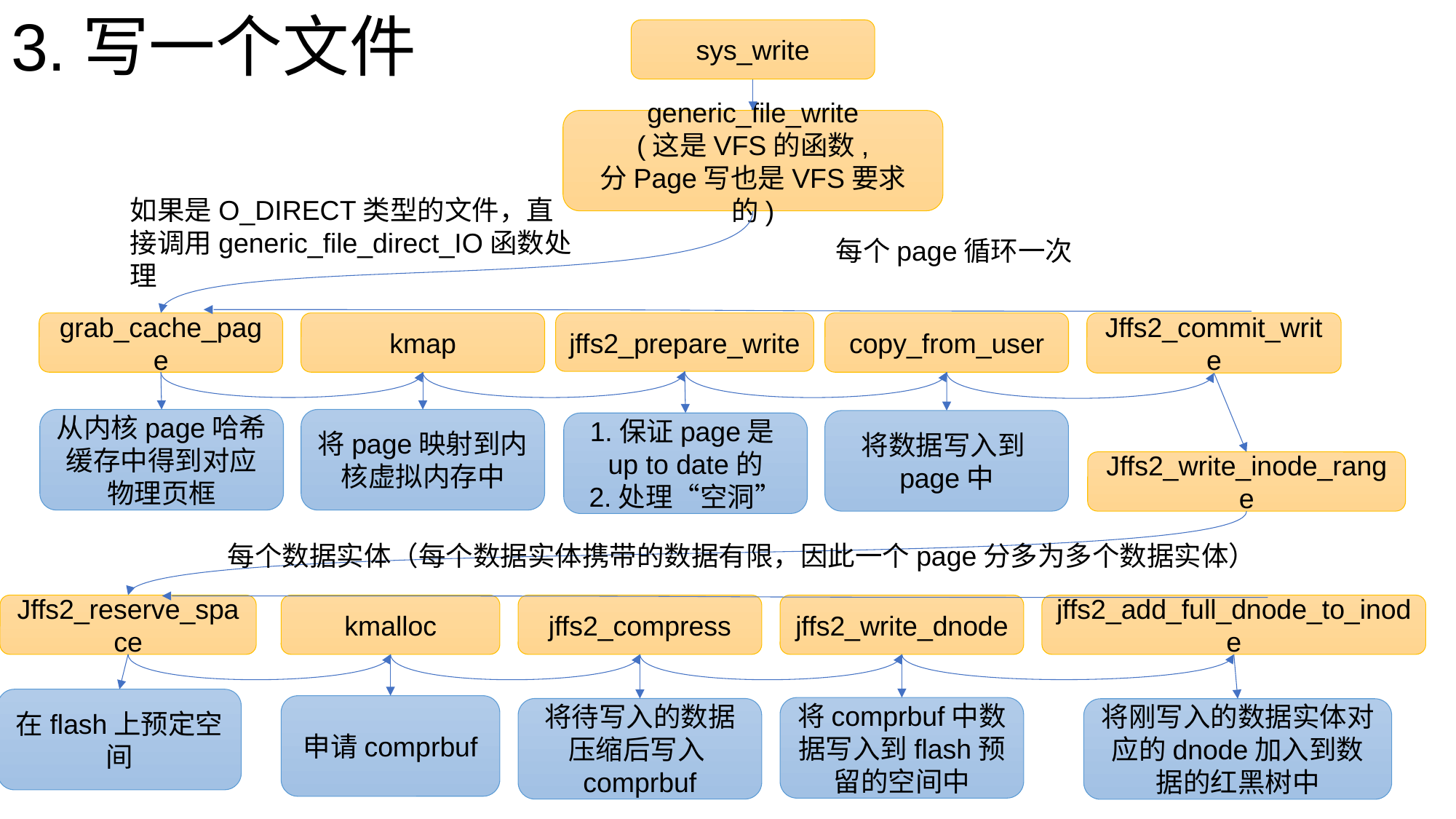

3.写一个文件
sys_write
generic_file_write
(这是VFS的函数,
分Page写也是VFS要求的)
如果是O_DIRECT类型的文件，直接调用generic_file_direct_IO函数处理
每个page循环一次
jffs2_prepare_write
grab_cache_page
kmap
copy_from_user
Jffs2_commit_write
将page映射到内核虚拟内存中
从内核page哈希缓存中得到对应物理页框
将数据写入到page中
1.保证page是up to date的
2.处理“空洞”
Jffs2_write_inode_range
每个数据实体（每个数据实体携带的数据有限，因此一个page分多为多个数据实体）
Jffs2_reserve_space
kmalloc
jffs2_compress
jffs2_write_dnode
jffs2_add_full_dnode_to_inode
在flash上预定空间
申请comprbuf
将comprbuf中数据写入到flash预留的空间中
将待写入的数据压缩后写入comprbuf
将刚写入的数据实体对应的dnode加入到数据的红黑树中